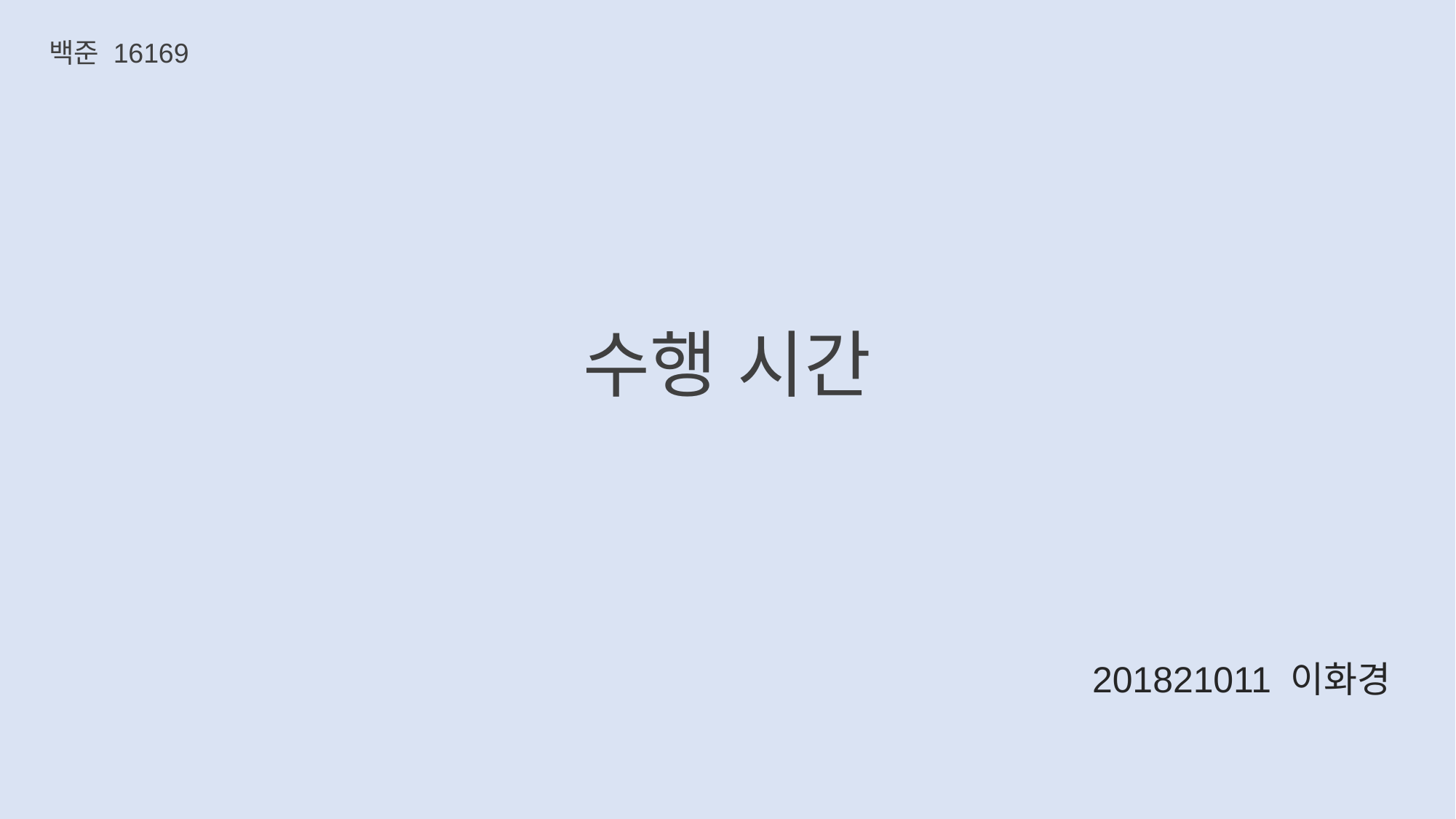

백준 16169
# 수행 시간
201821011 이화경